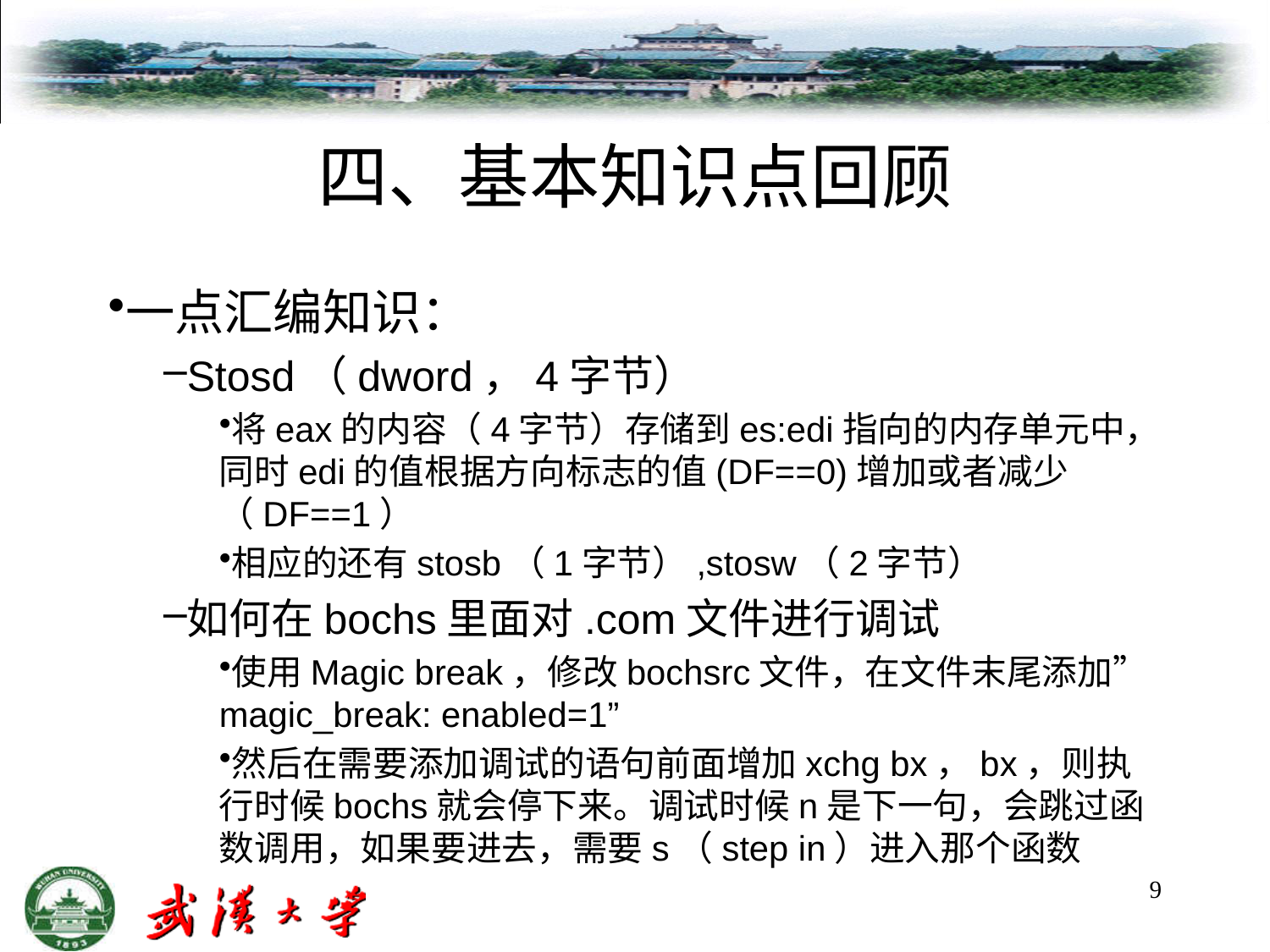

# 四、基本知识点回顾
一点汇编知识：
Stosd（dword，4字节）
将eax的内容（4字节）存储到es:edi指向的内存单元中，同时edi的值根据方向标志的值(DF==0)增加或者减少（DF==1）
相应的还有stosb（1字节）,stosw（2字节）
如何在bochs里面对.com文件进行调试
使用Magic break，修改bochsrc文件，在文件末尾添加”magic_break: enabled=1”
然后在需要添加调试的语句前面增加xchg bx，bx，则执行时候bochs就会停下来。调试时候n是下一句，会跳过函数调用，如果要进去，需要s（step in）进入那个函数
9